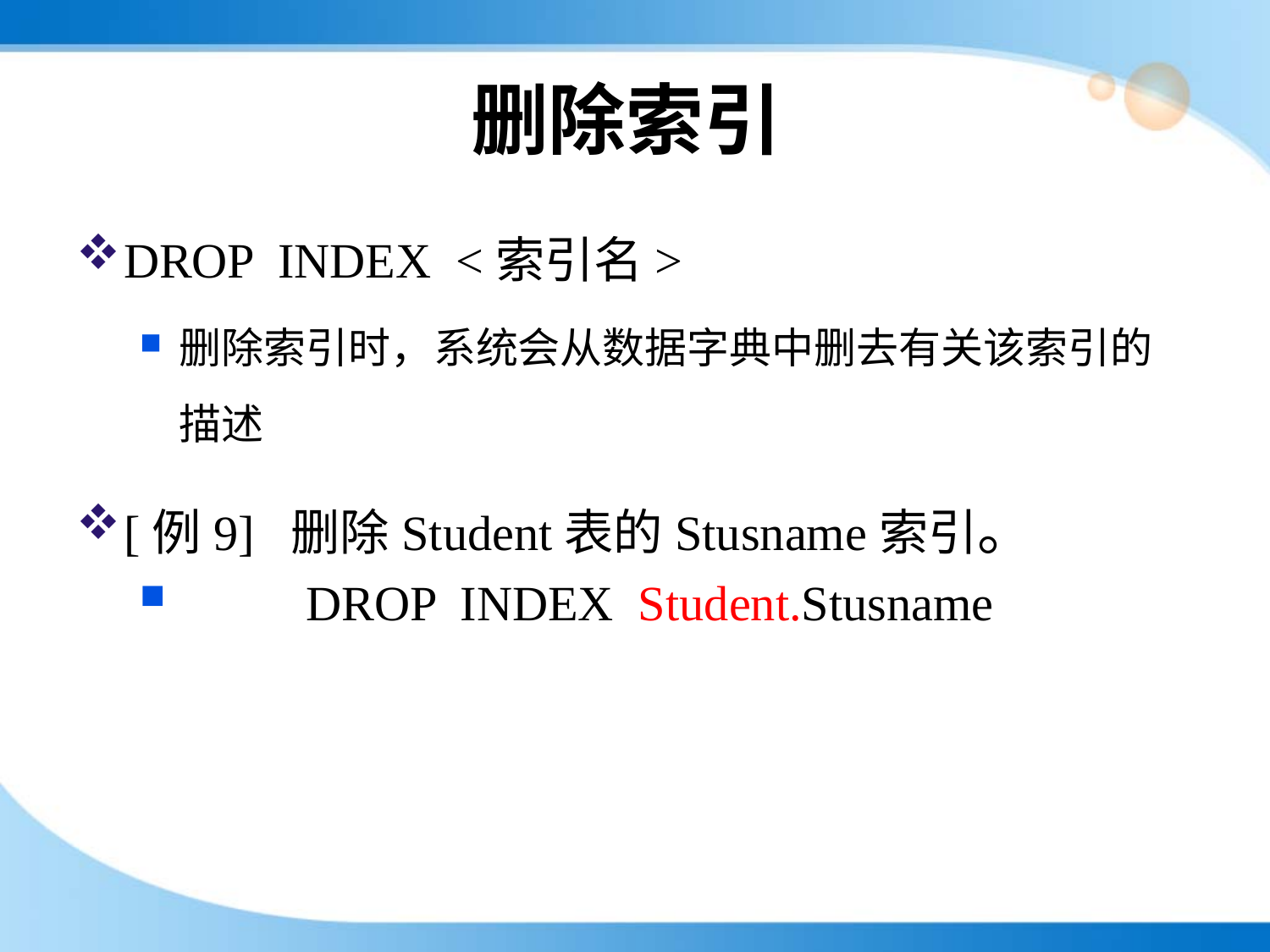

# 删除索引
DROP  INDEX  <索引名>
删除索引时，系统会从数据字典中删去有关该索引的描述
[例9]  删除Student表的Stusname索引。
	DROP  INDEX  Student.Stusname